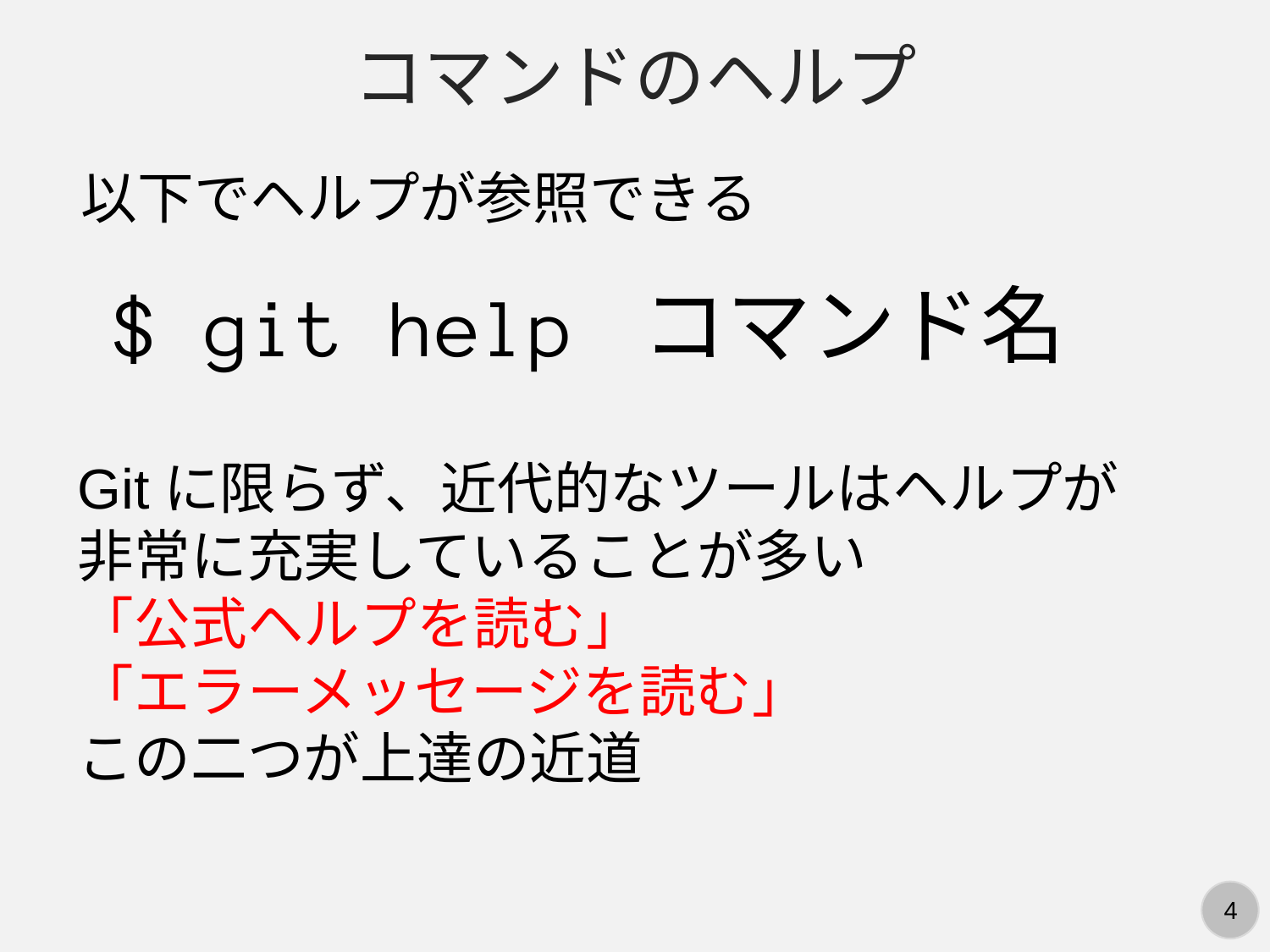

コマンドのヘルプ
以下でヘルプが参照できる
$ git help コマンド名
Gitに限らず、近代的なツールはヘルプが
非常に充実していることが多い
「公式ヘルプを読む」
「エラーメッセージを読む」
この二つが上達の近道